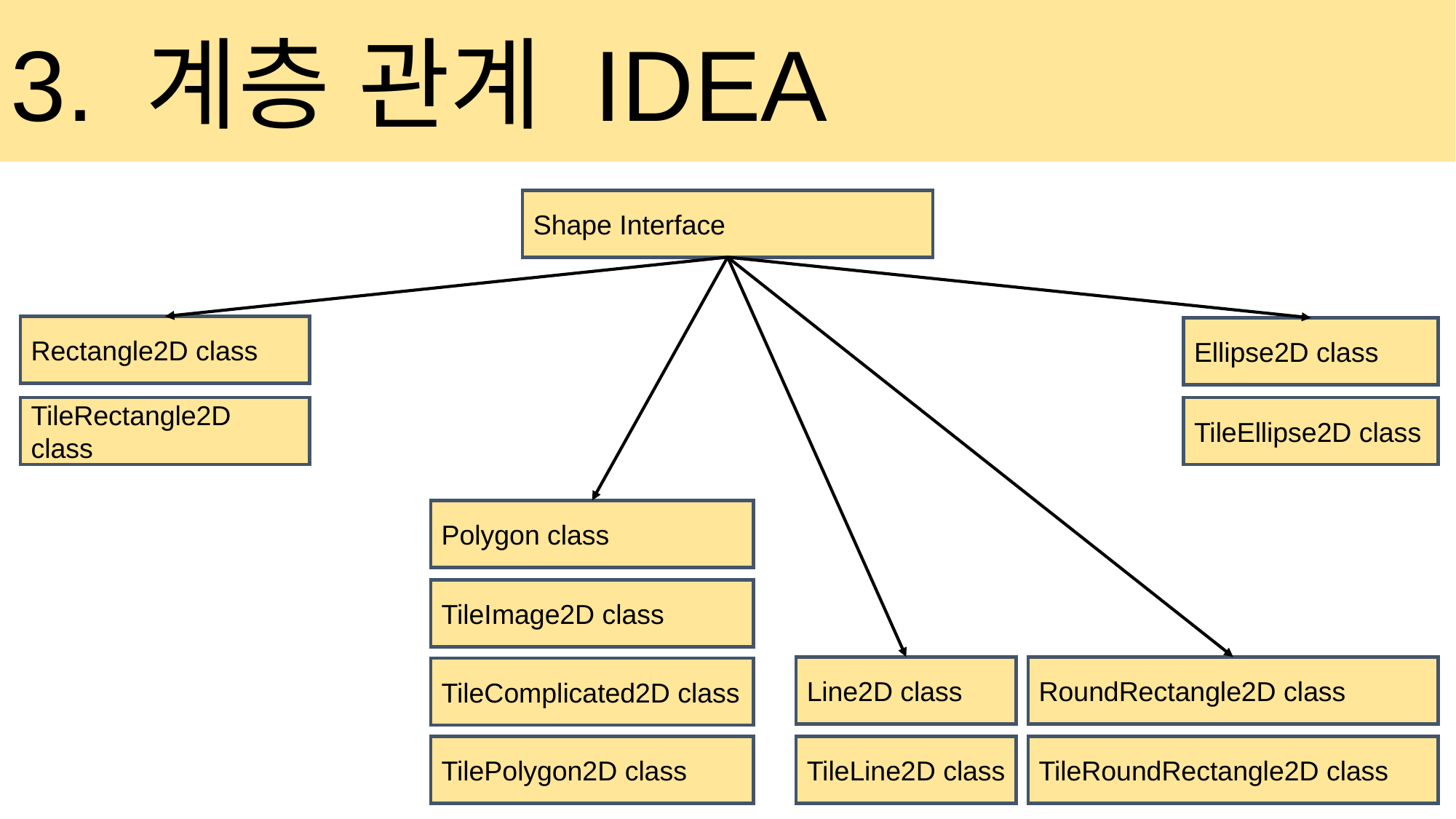

3. 계층 관계 IDEA
Shape Interface
Rectangle2D class
Ellipse2D class
TileRectangle2D class
TileEllipse2D class
Polygon class
TileImage2D class
Line2D class
RoundRectangle2D class
TileComplicated2D class
TilePolygon2D class
TileLine2D class
TileRoundRectangle2D class